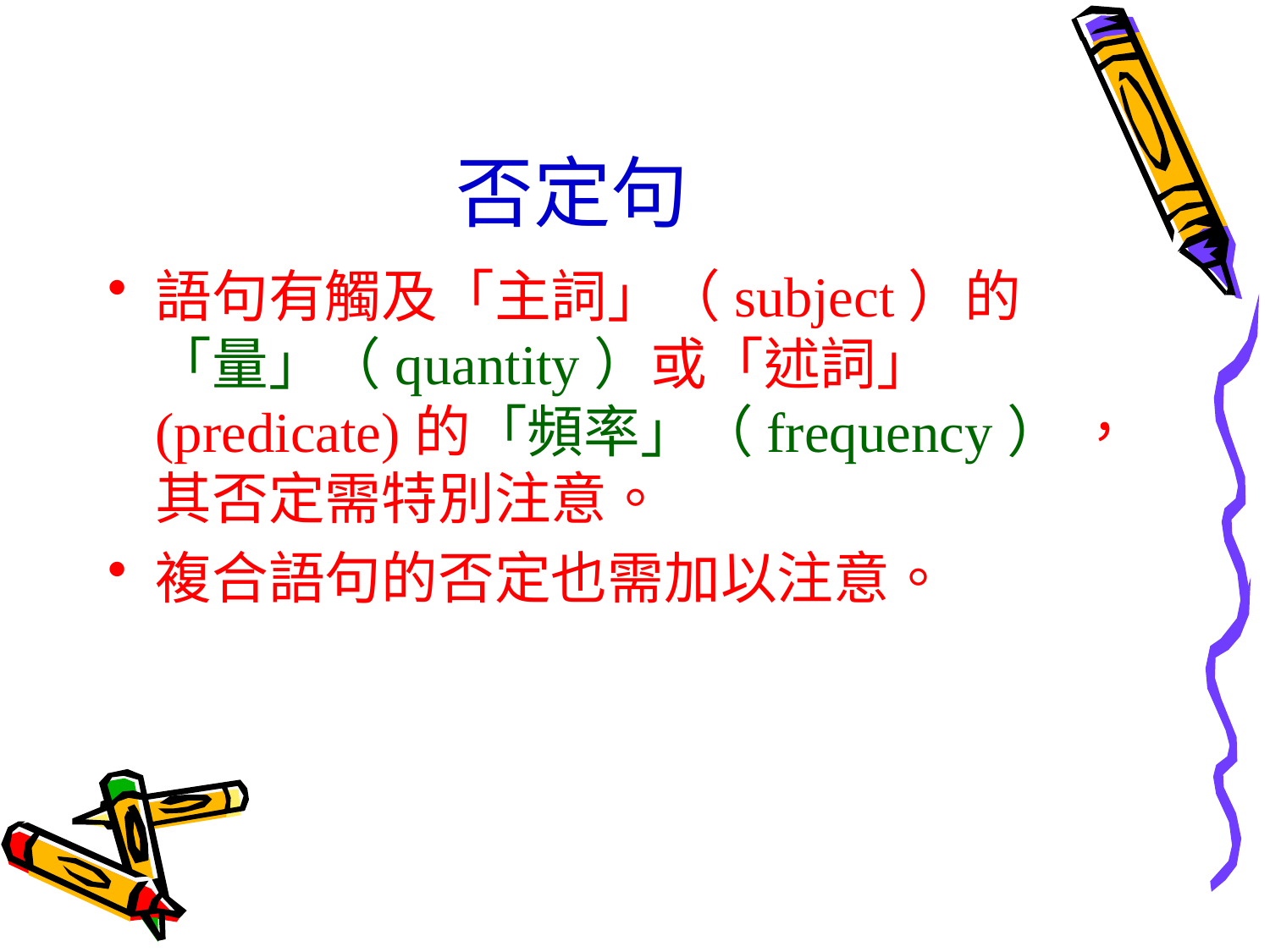

# 否定句
語句有觸及「主詞」（subject）的「量」（quantity）或「述詞」(predicate)的「頻率」（frequency） ，其否定需特別注意。
複合語句的否定也需加以注意。